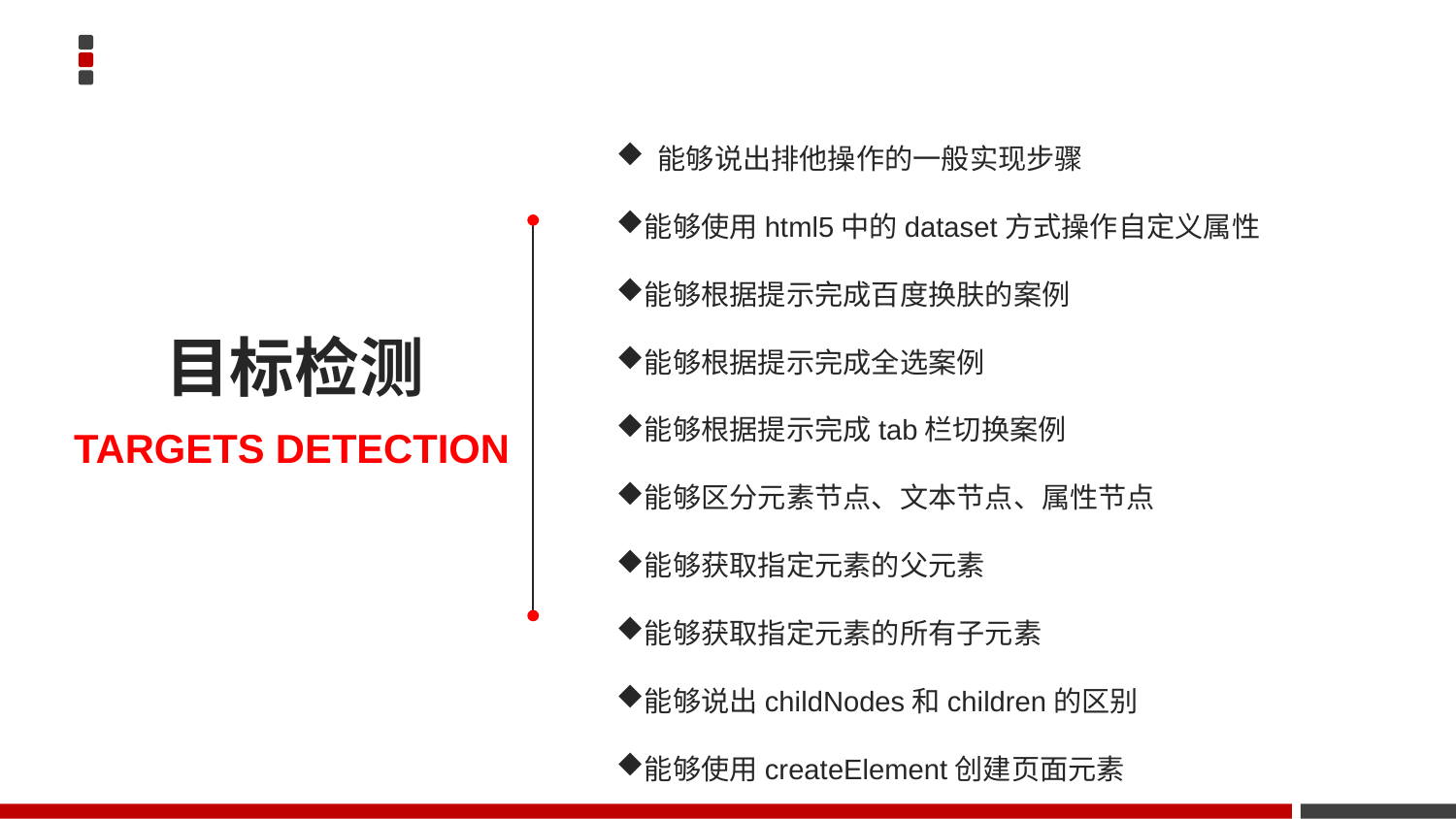

能够说出排他操作的一般实现步骤
能够使用html5中的dataset方式操作自定义属性
能够根据提示完成百度换肤的案例
能够根据提示完成全选案例
能够根据提示完成tab栏切换案例
能够区分元素节点、文本节点、属性节点
能够获取指定元素的父元素
能够获取指定元素的所有子元素
能够说出childNodes和children的区别
能够使用createElement创建页面元素

目标检测
TARGETS DETECTION